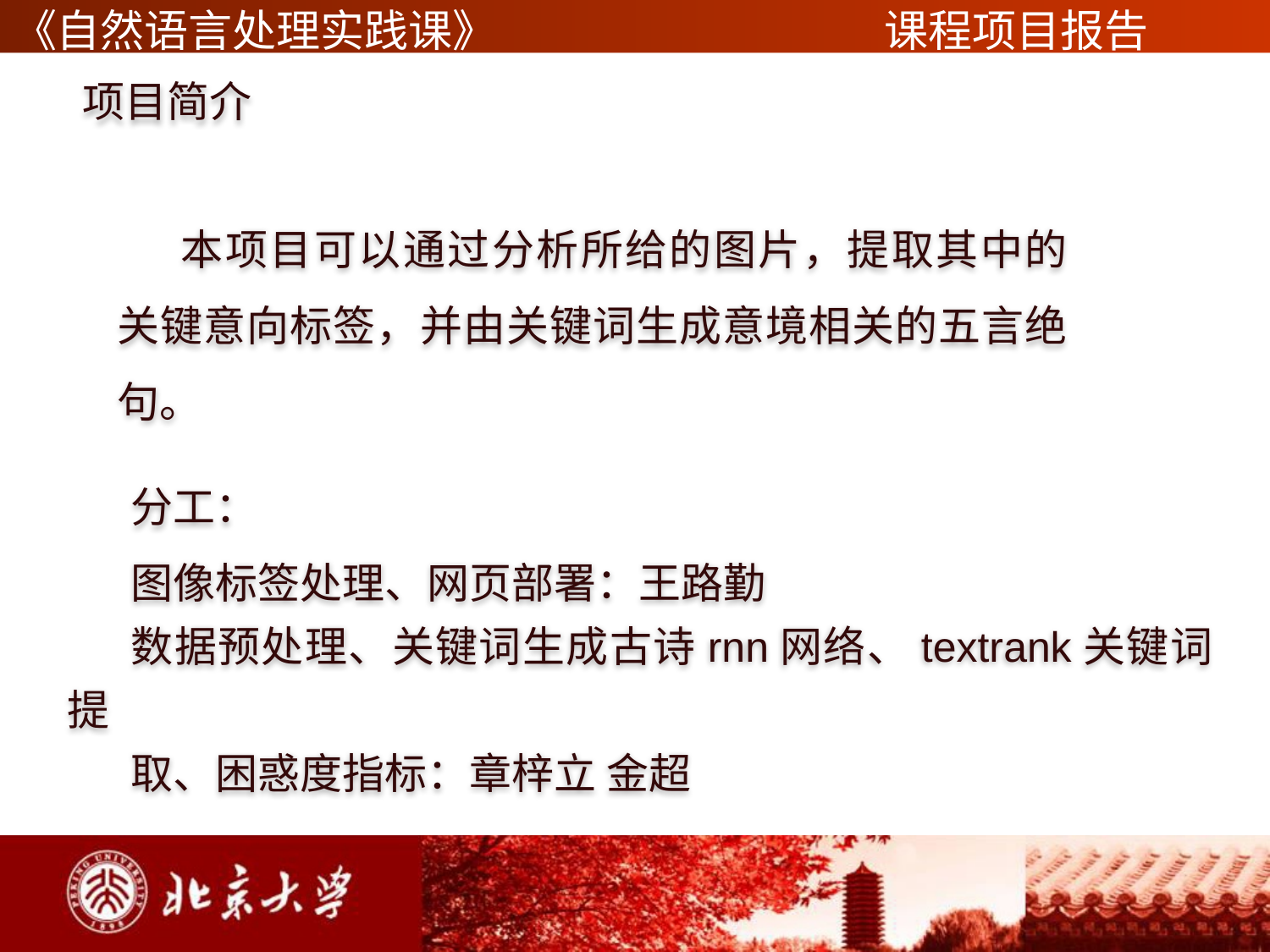

项目简介
本项目可以通过分析所给的图片，提取其中的关键意向标签，并由关键词生成意境相关的五言绝句。
分工：
图像标签处理、网页部署：王路勤
数据预处理、关键词生成古诗rnn网络、textrank关键词提
取、困惑度指标：章梓立 金超